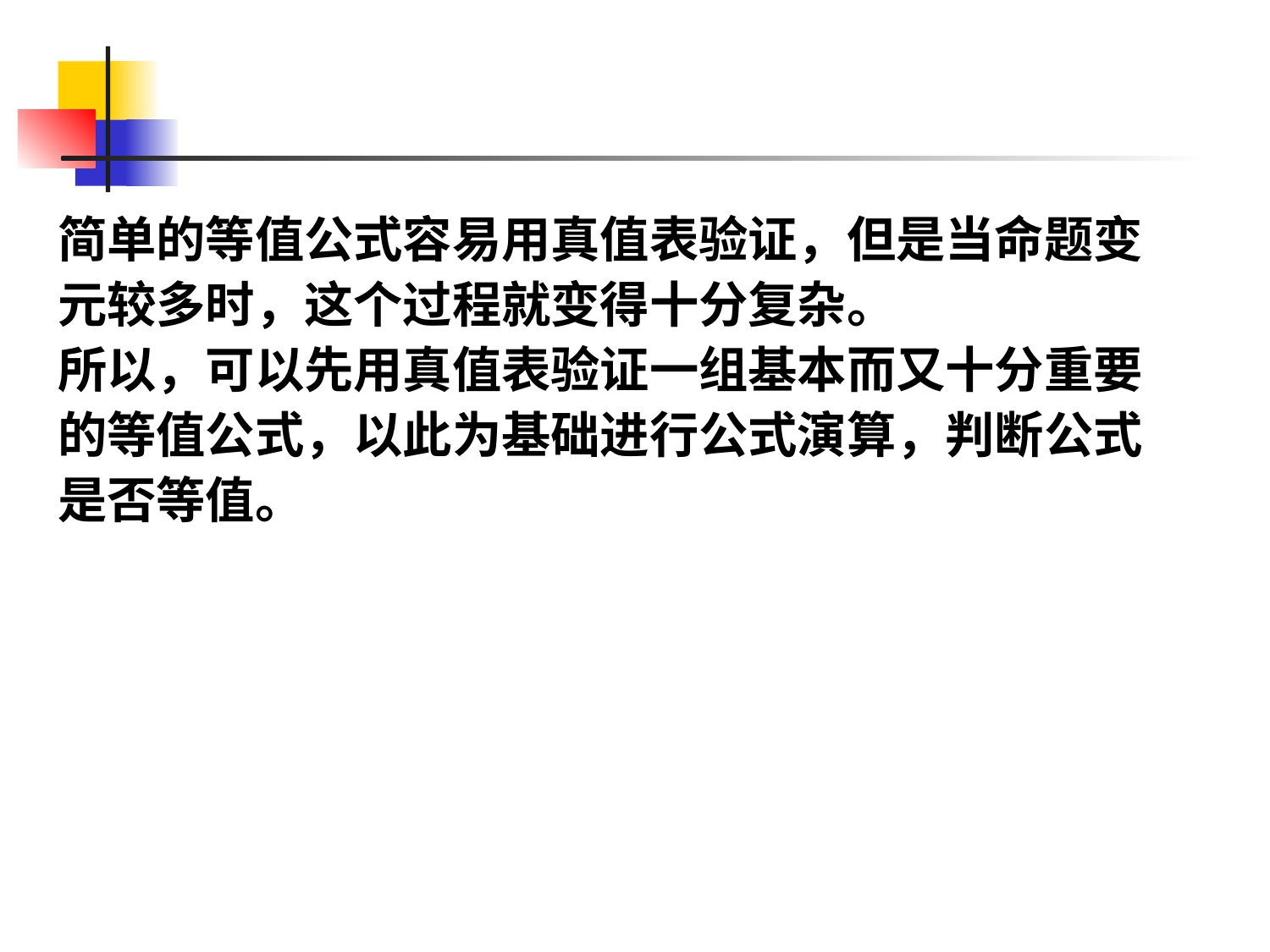

#
简单的等值公式容易用真值表验证，但是当命题变
元较多时，这个过程就变得十分复杂。
所以，可以先用真值表验证一组基本而又十分重要
的等值公式，以此为基础进行公式演算，判断公式
是否等值。